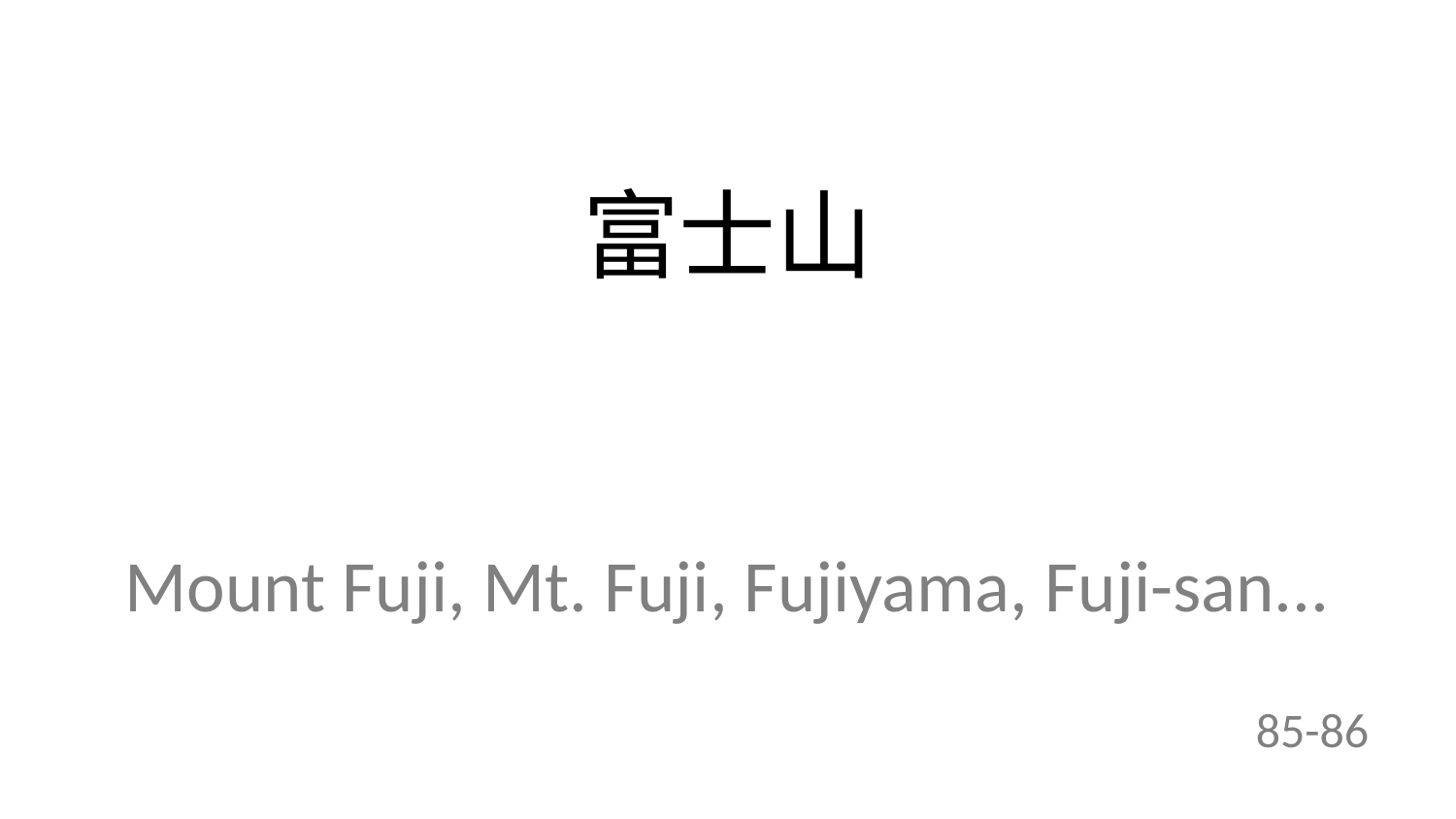

富士山

Mount Fuji, Mt. Fuji, Fujiyama, Fuji-san...
85-86